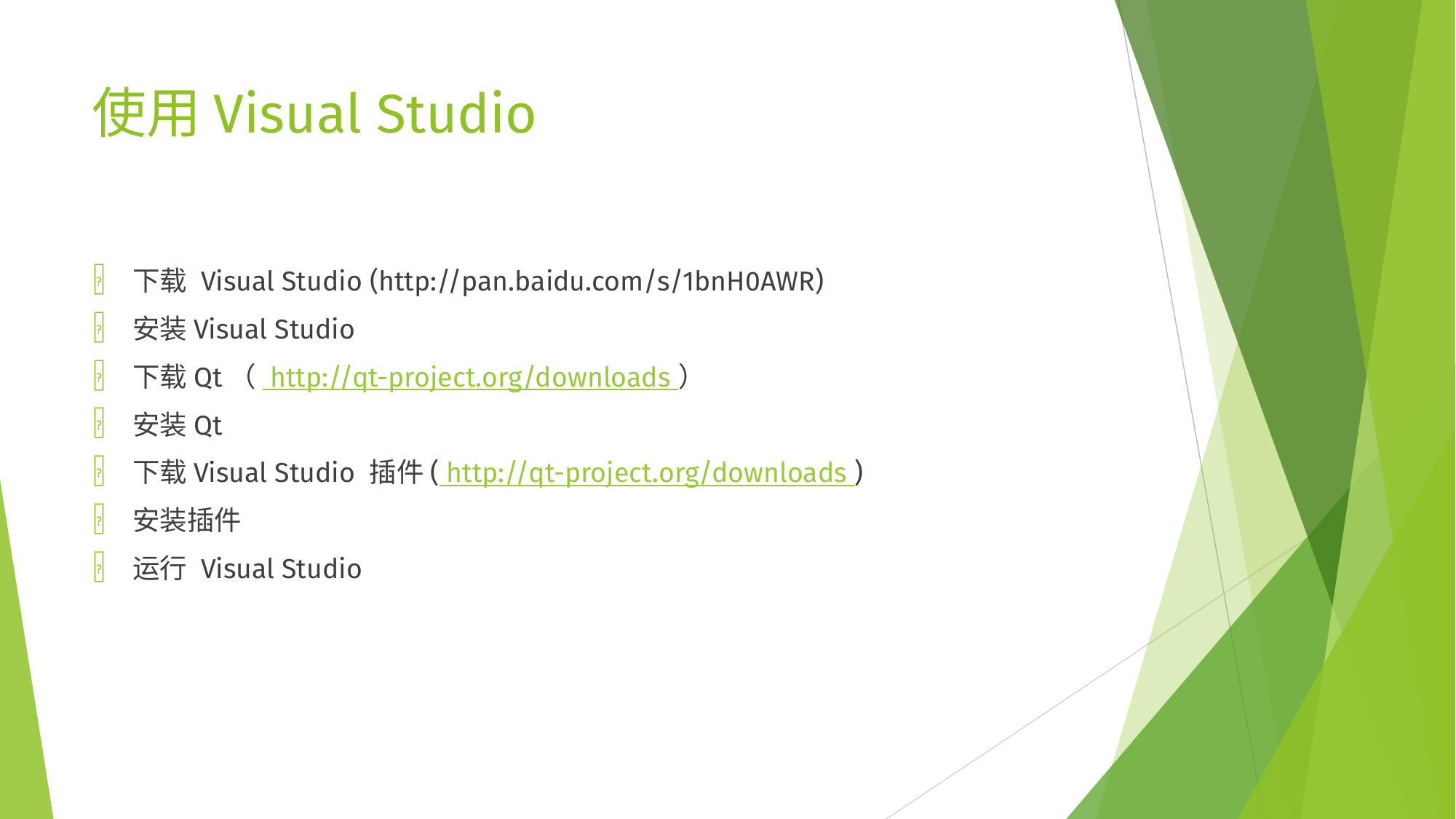

# 使用Visual Studio
下载 Visual Studio (http://pan.baidu.com/s/1bnH0AWR)
安装Visual Studio
下载Qt（ http://qt-project.org/downloads ）
安装Qt
下载Visual Studio 插件( http://qt-project.org/downloads )
安装插件
运行 Visual Studio